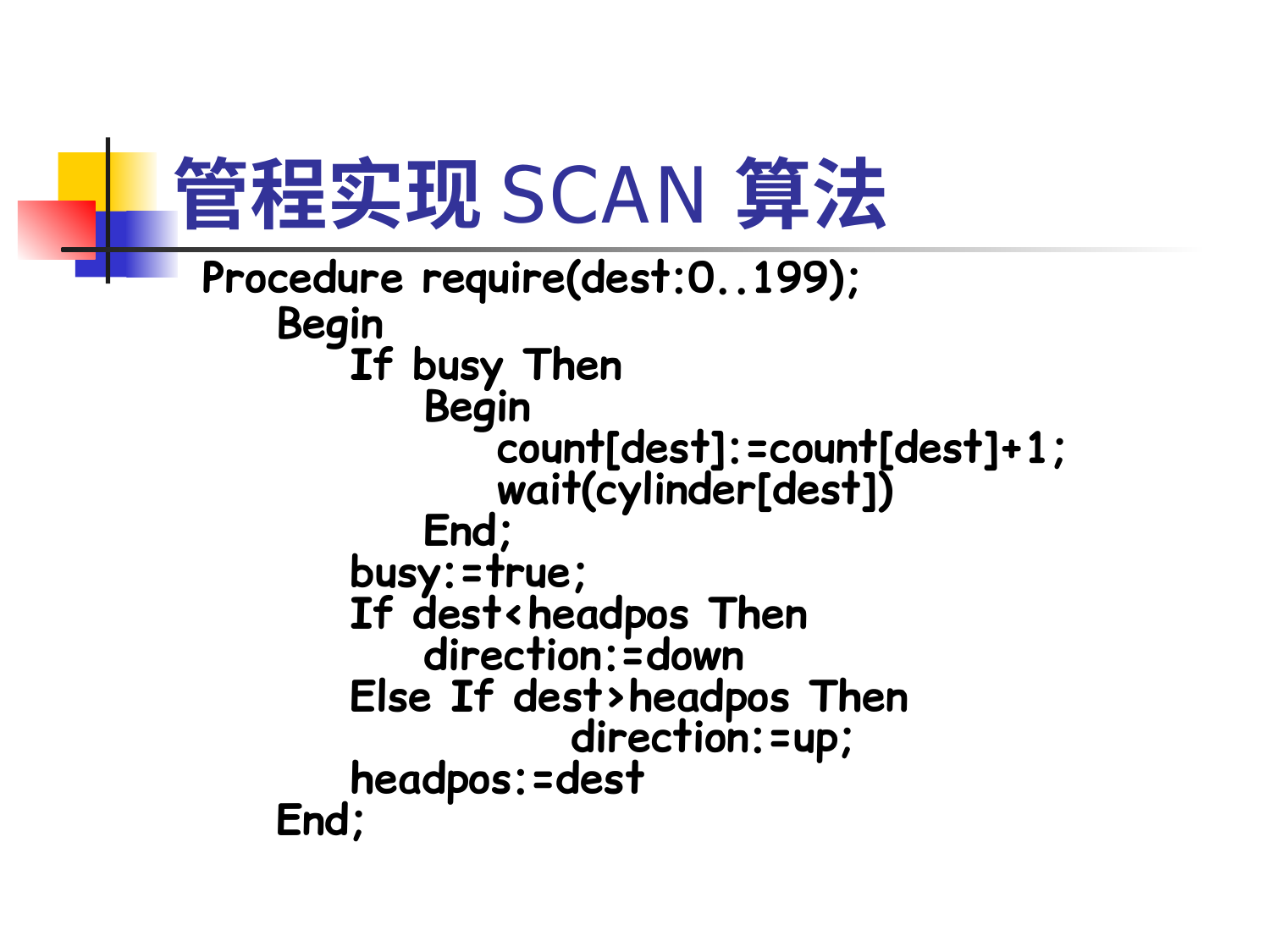

# 管程实现SCAN算法
    Procedure require(dest:0..199);
        Begin
            If busy Then
                Begin
                    count[dest]:=count[dest]+1;
                    wait(cylinder[dest])
                End;
            busy:=true;
            If dest<headpos Then
                direction:=down
            Else If dest>headpos Then
                        direction:=up;
            headpos:=dest
        End;